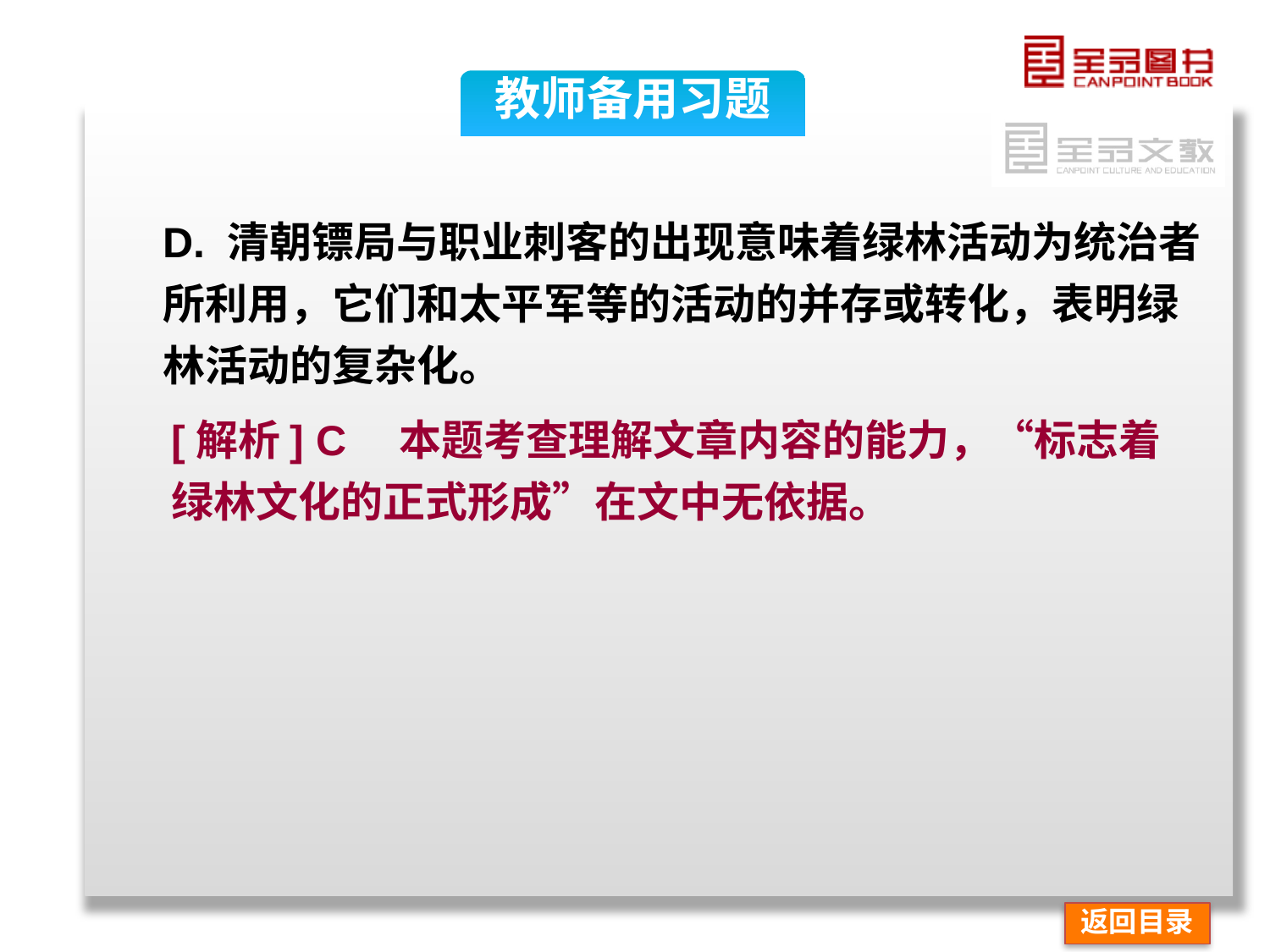

教师备用习题
D. 清朝镖局与职业刺客的出现意味着绿林活动为统治者所利用，它们和太平军等的活动的并存或转化，表明绿林活动的复杂化。
[解析] C　本题考查理解文章内容的能力，“标志着绿林文化的正式形成”在文中无依据。
返回目录